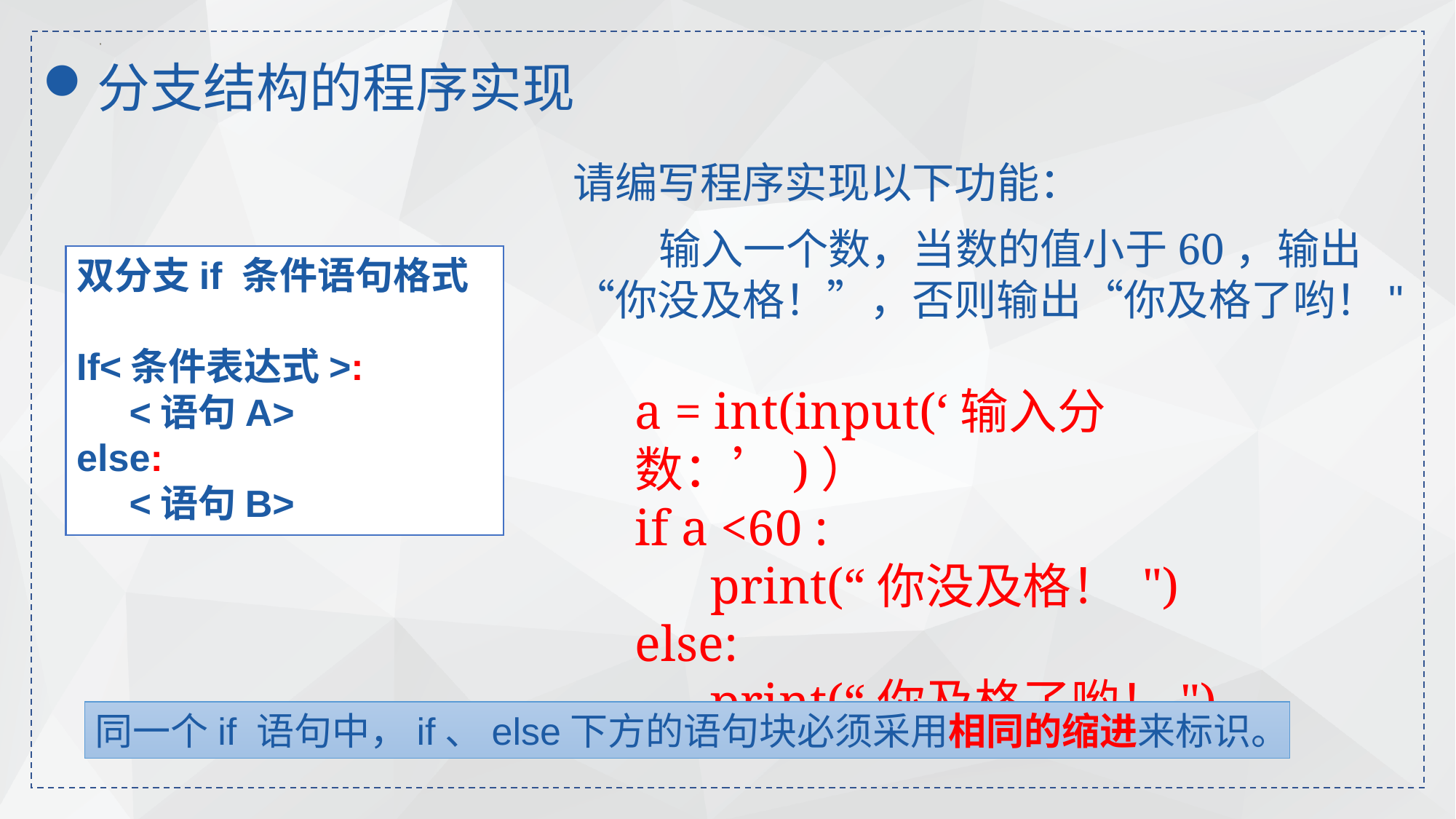

分支结构的程序实现
请编写程序实现以下功能：
        输入一个数，当数的值小于60，输出“你没及格！”，否则输出“你及格了哟！"
双分支if 条件语句格式

If<条件表达式>:
     <语句A>
else:
     <语句B>

a = int(input(‘输入分数：’)）
if a <60 :
      print(“你没及格！ ")
else:
      print(“你及格了哟！")
同一个if 语句中，if、else下方的语句块必须采用相同的缩进来标识。